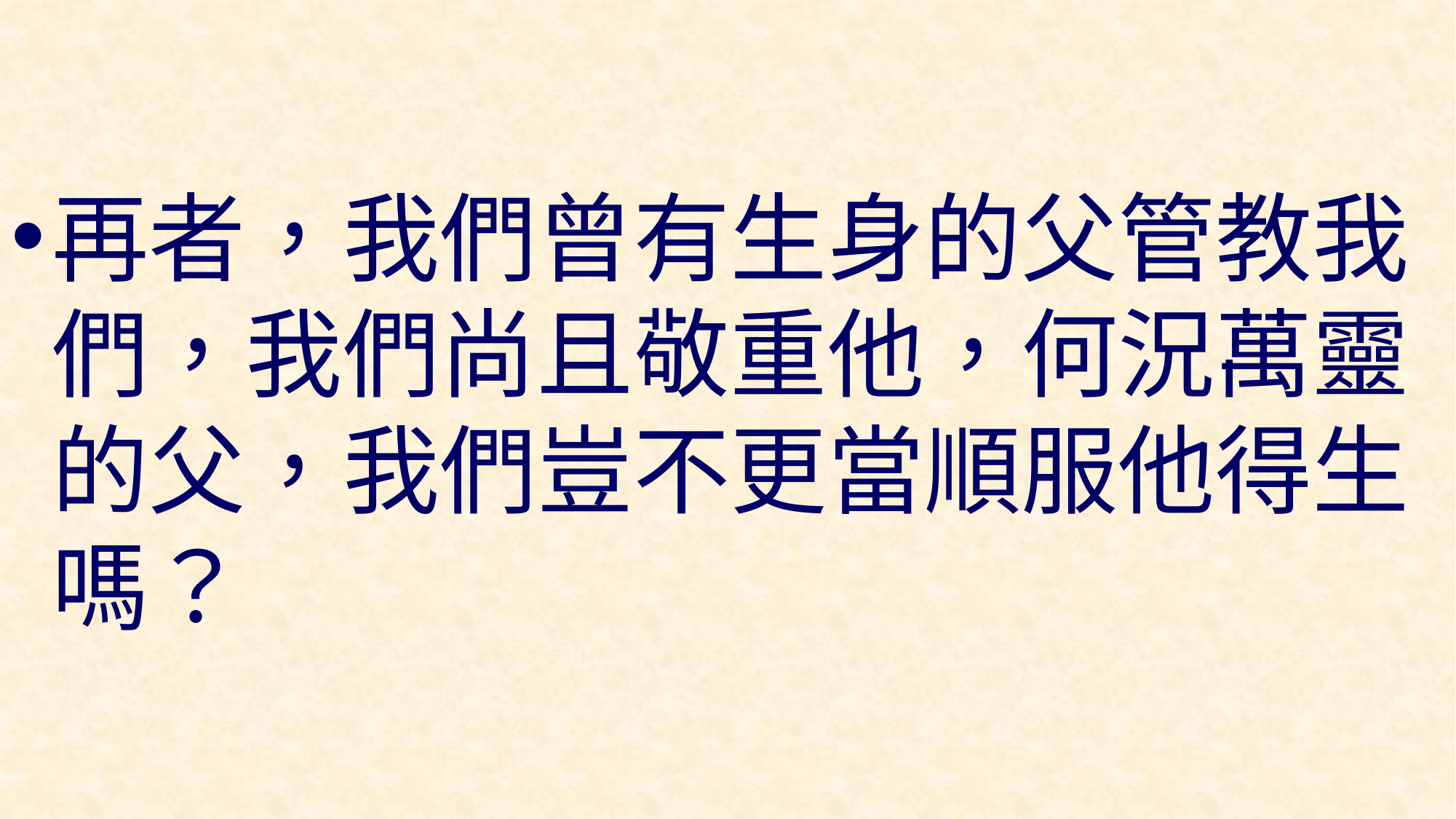

再者，我們曾有生身的父管教我們，我們尚且敬重他，何況萬靈的父，我們豈不更當順服他得生嗎？